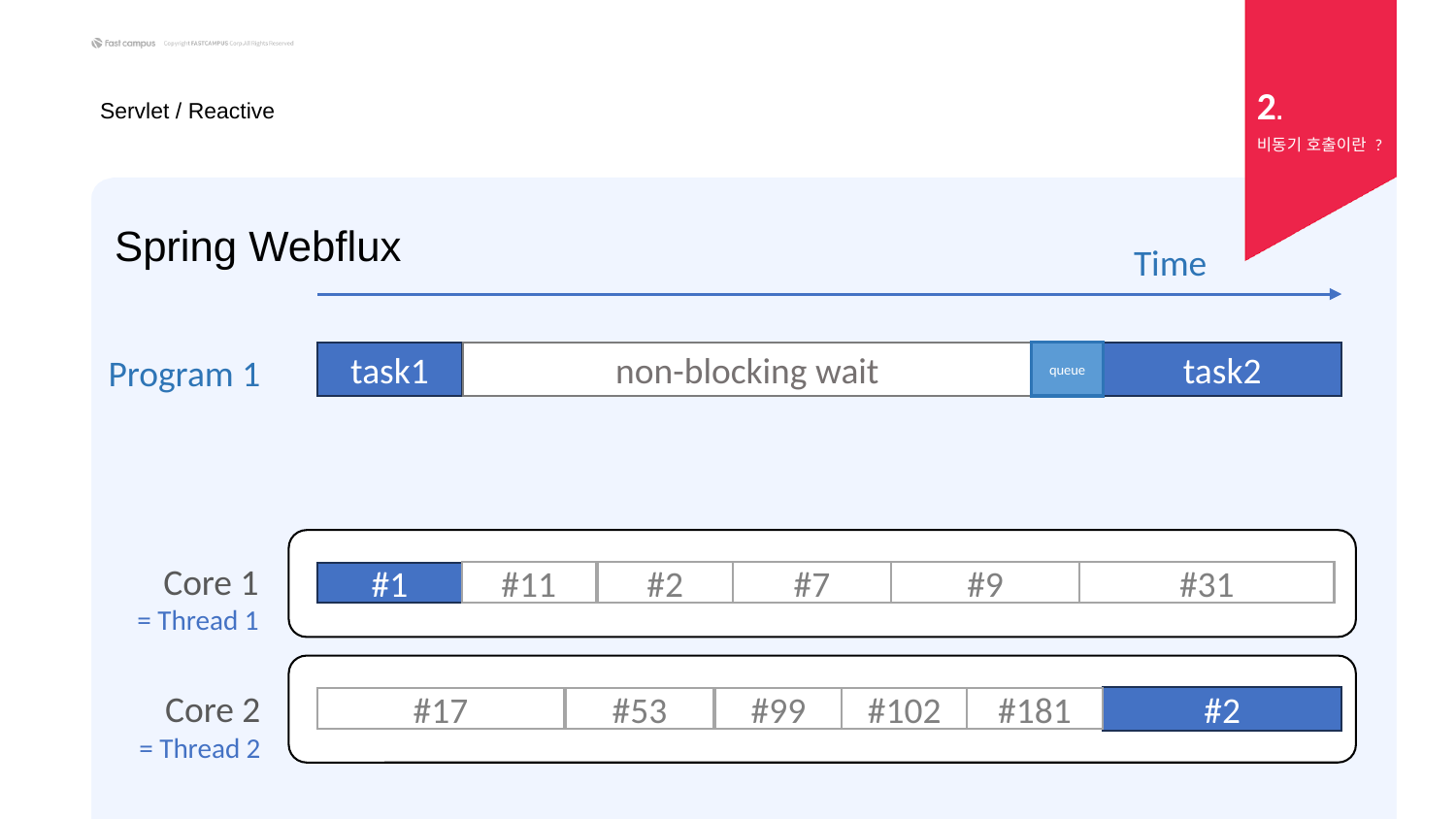

2.
# Servlet / Reactive
비동기 호출이란 ?
Spring Webflux
Time
queue
task2
task1
non-blocking wait
Program 1

Core 1
= Thread 1
#11
#11
#2
#7
#9
#31
#1

Core 2
= Thread 2
#2
#17
#53
#99
#102
#181